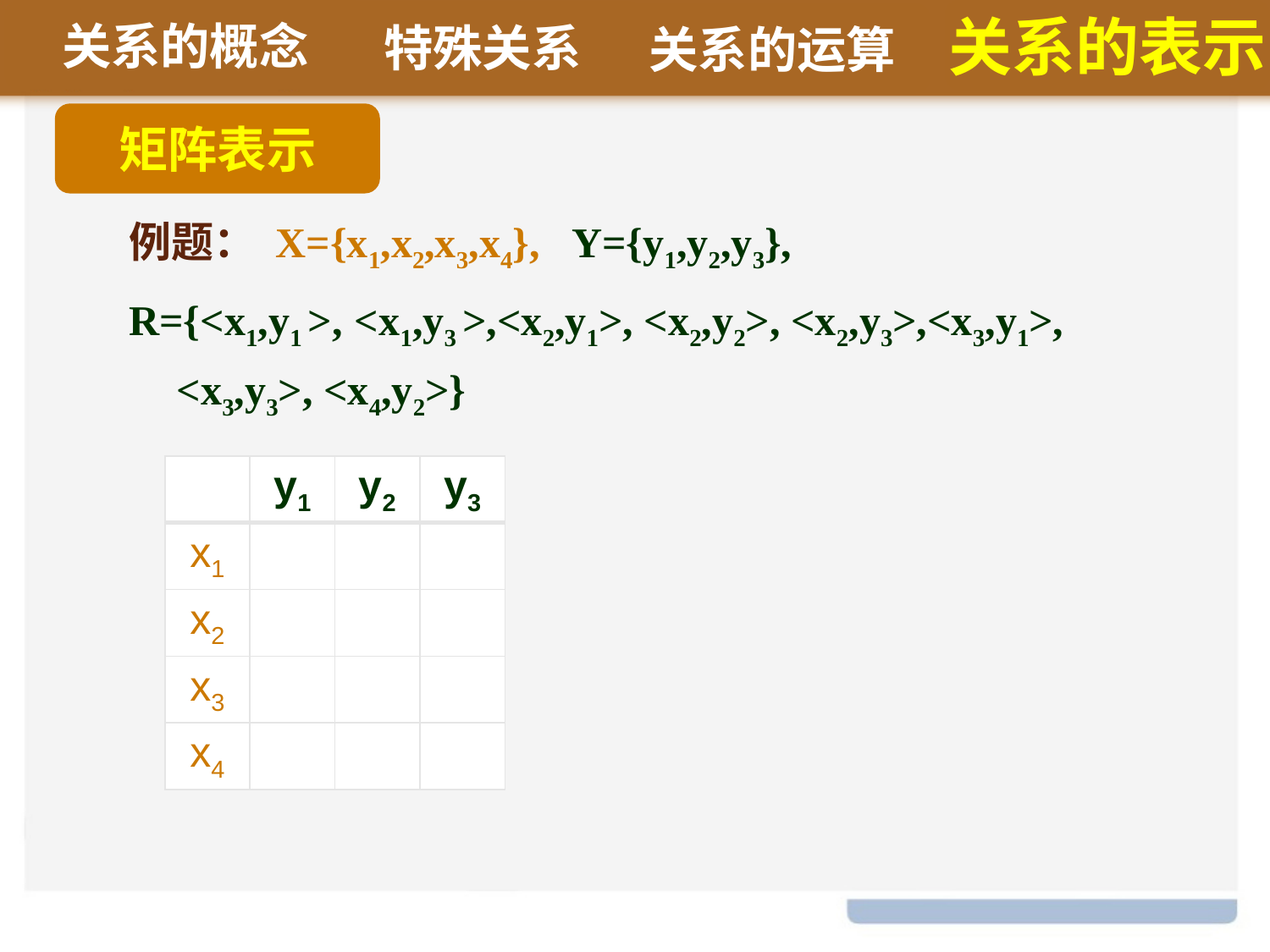

关系的概念
第一部分 集合论
第一部分 集合论
第一部分 集合论
第一部分 集合论
第一部分 集合论
关系的表示
特殊关系
关系的运算
第一部分 集合论
矩阵表示
例题： X={x1,x2,x3,x4},   Y={y1,y2,y3},
R={<x1,y1 >, <x1,y3 >,<x2,y1>, <x2,y2>, <x2,y3>,<x3,y1>, <x3,y3>, <x4,y2>}
|  | y1 | y2 | y3 |
| --- | --- | --- | --- |
| x1 |  |  |  |
| x2 |  |  |  |
| x3 |  |  |  |
| x4 |  |  |  |